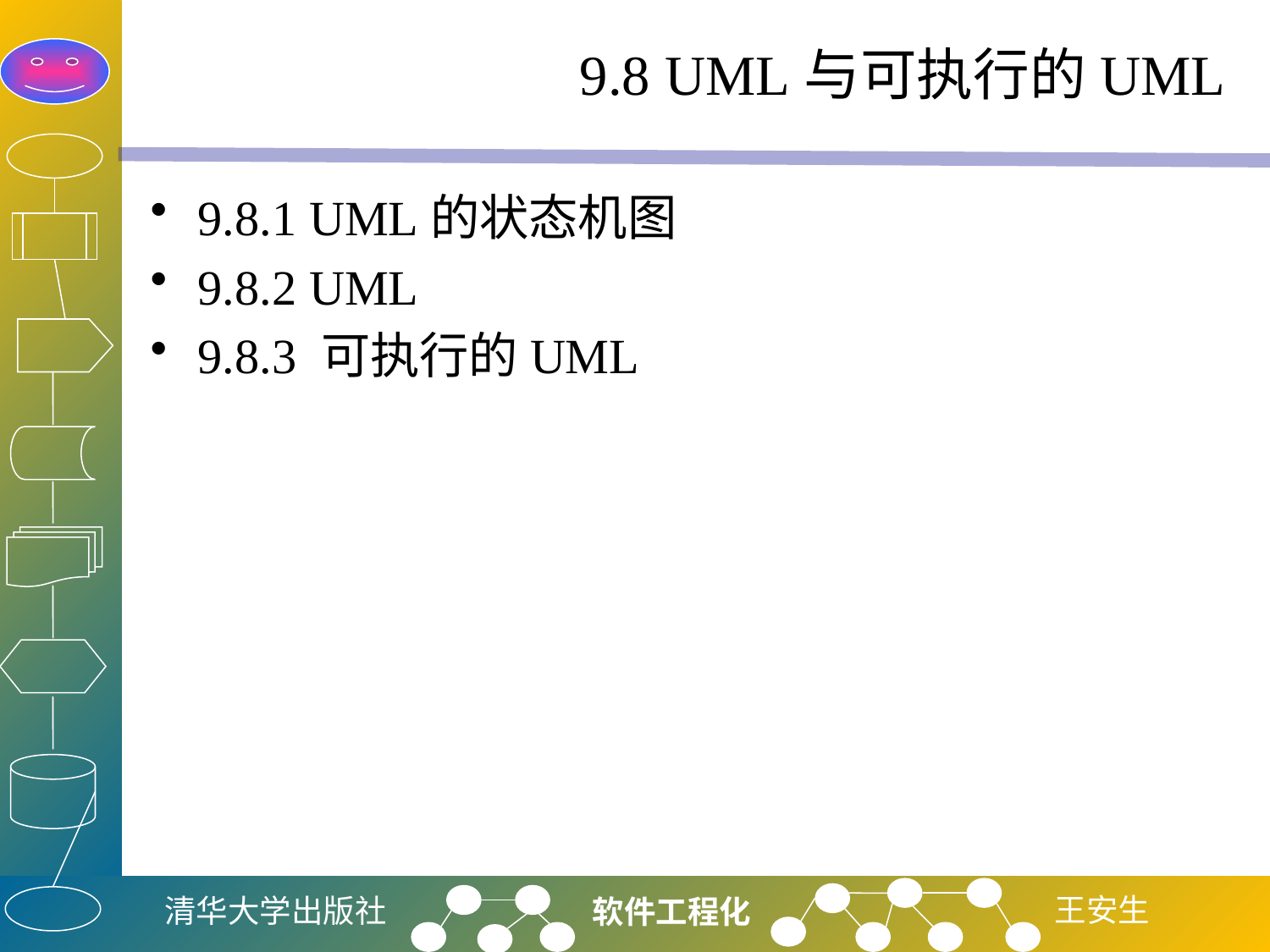

# 9.8 UML与可执行的UML
9.8.1 UML的状态机图
9.8.2 UML
9.8.3 可执行的UML